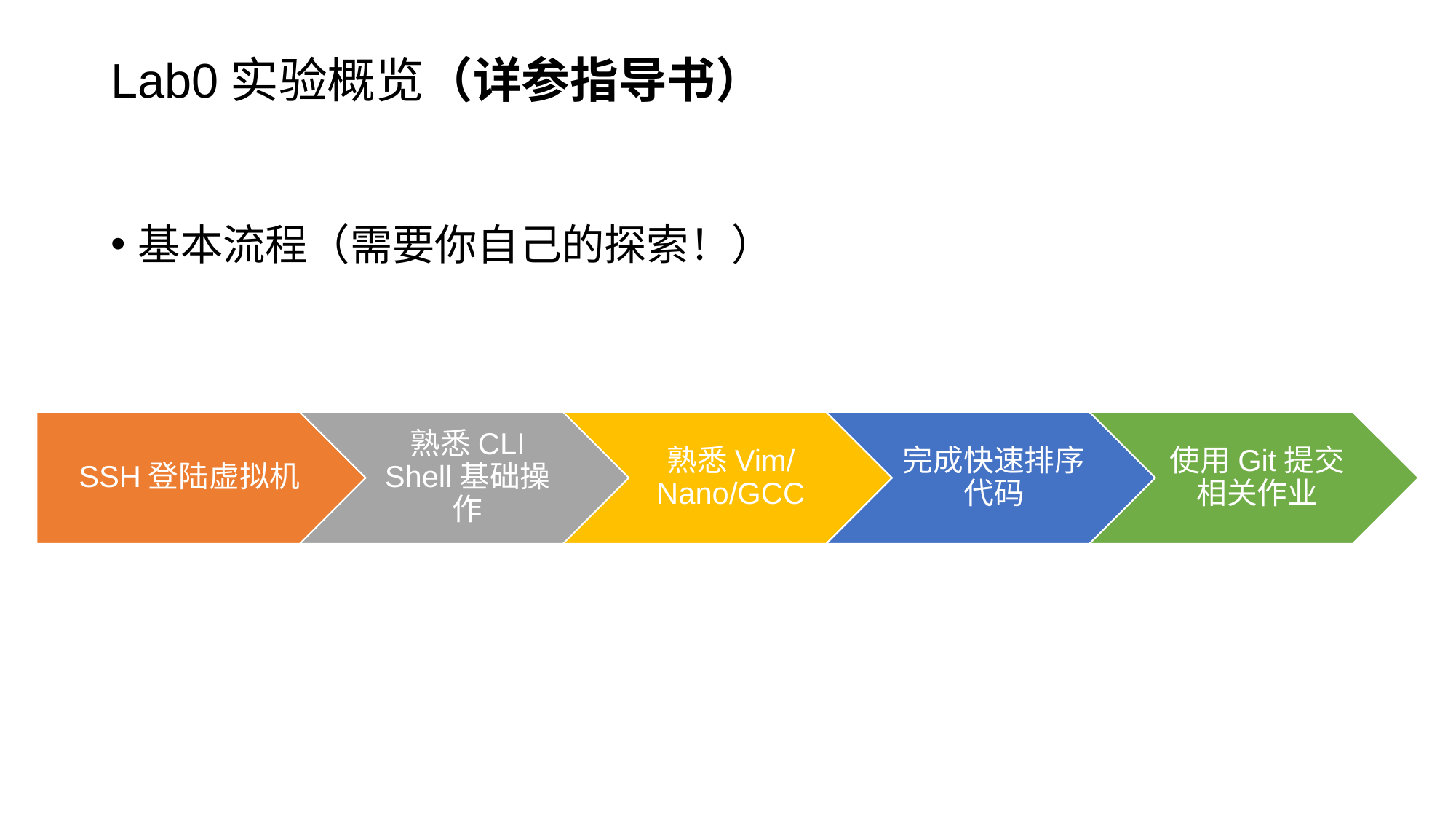

Lab0实验概览（详参指导书）
SSH登陆虚拟机
熟悉CLI Shell基础操作
熟悉Vim/Nano/GCC
完成快速排序代码
使用Git提交相关作业
基本流程（需要你自己的探索！）